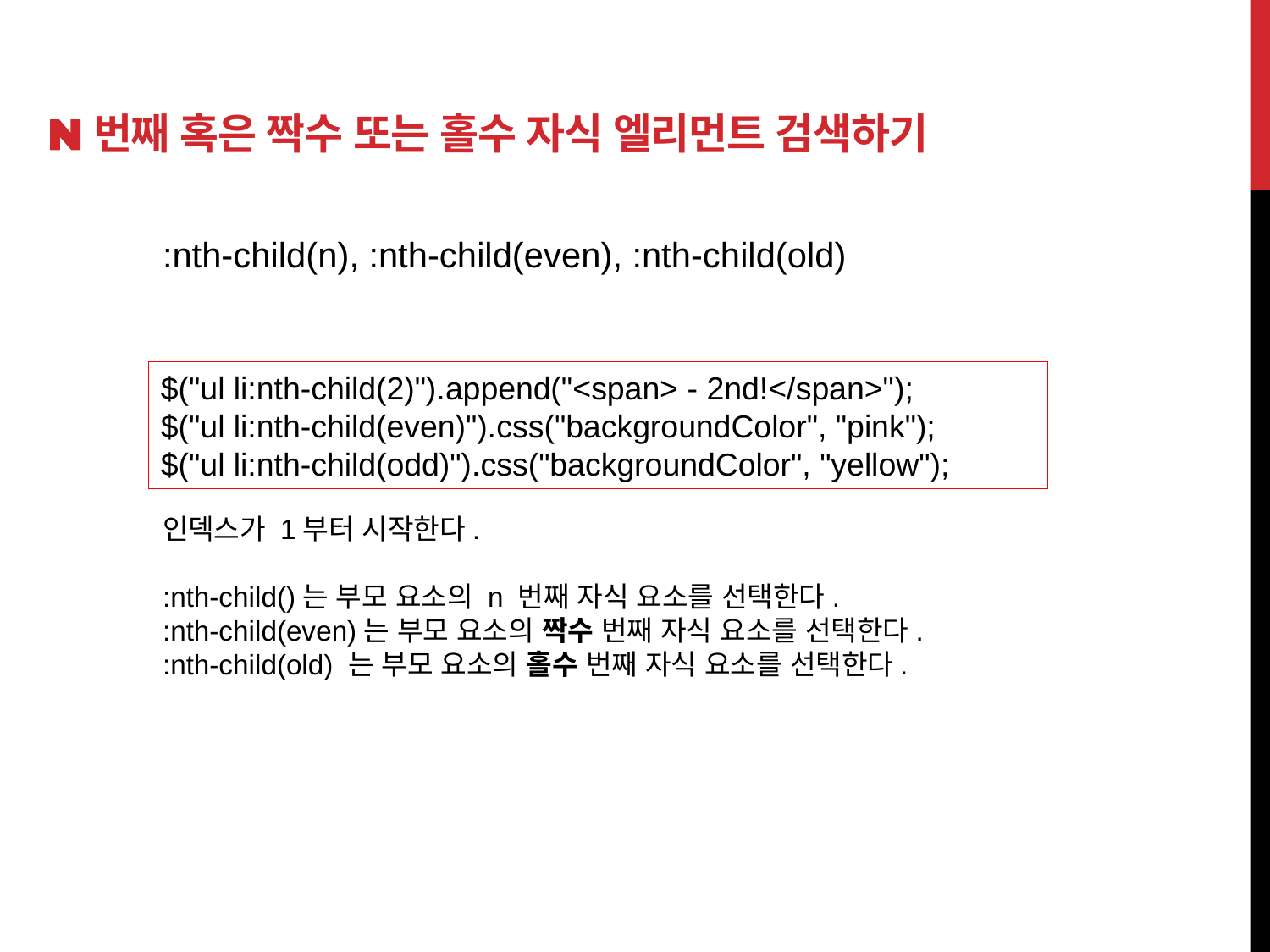

# n번째 혹은 짝수 또는 홀수 자식 엘리먼트 검색하기
:nth-child(n), :nth-child(even), :nth-child(old)

인덱스가 1부터 시작한다.

:nth-child()는 부모 요소의 n 번째 자식 요소를 선택한다.
:nth-child(even)는 부모 요소의 짝수 번째 자식 요소를 선택한다.
:nth-child(old) 는 부모 요소의 홀수 번째 자식 요소를 선택한다.
$("ul li:nth-child(2)").append("<span> - 2nd!</span>");
$("ul li:nth-child(even)").css("backgroundColor", "pink");
$("ul li:nth-child(odd)").css("backgroundColor", "yellow");